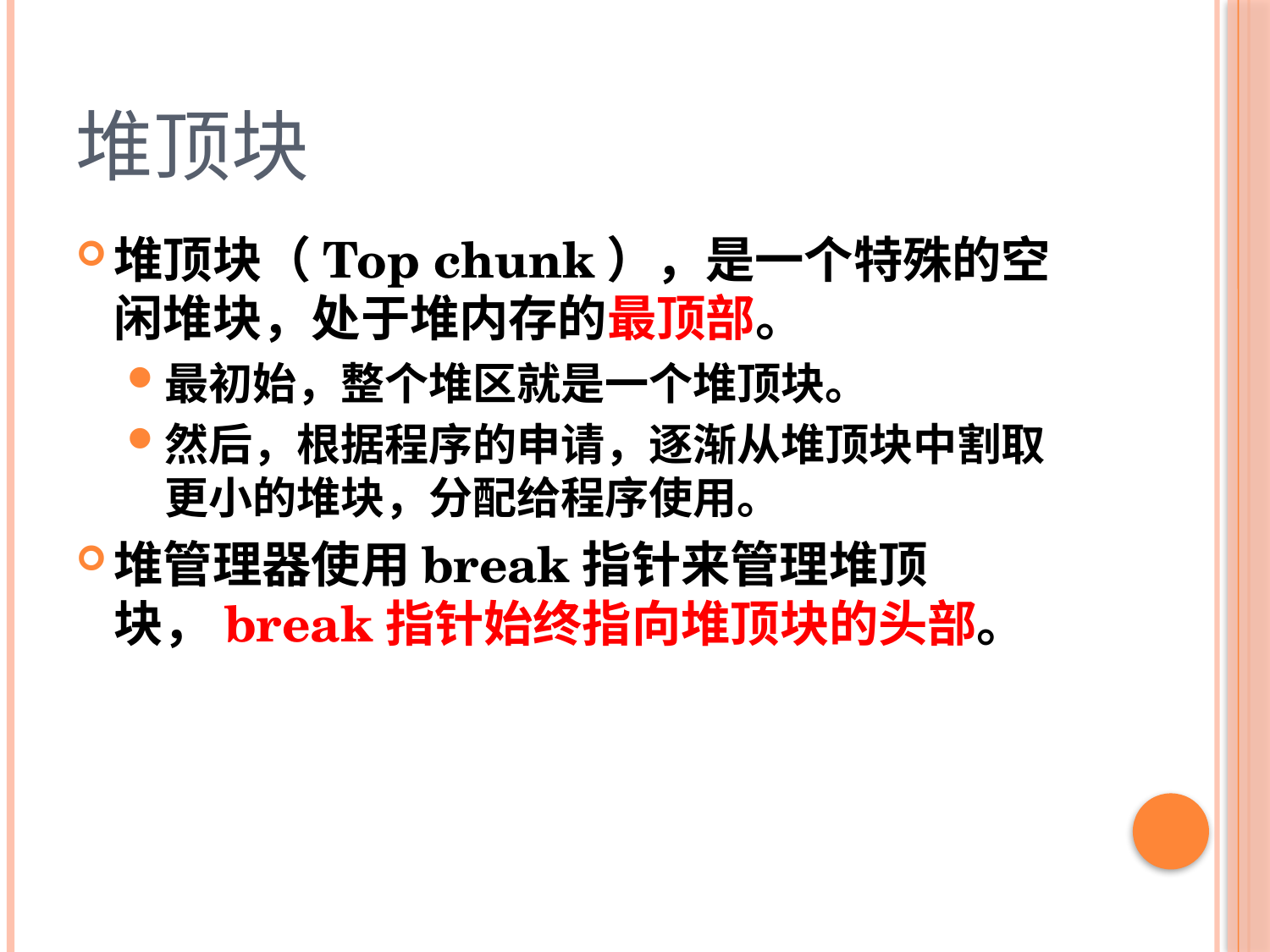

# 堆顶块
堆顶块（Top chunk），是一个特殊的空闲堆块，处于堆内存的最顶部。
最初始，整个堆区就是一个堆顶块。
然后，根据程序的申请，逐渐从堆顶块中割取更小的堆块，分配给程序使用。
堆管理器使用break指针来管理堆顶块，break指针始终指向堆顶块的头部。